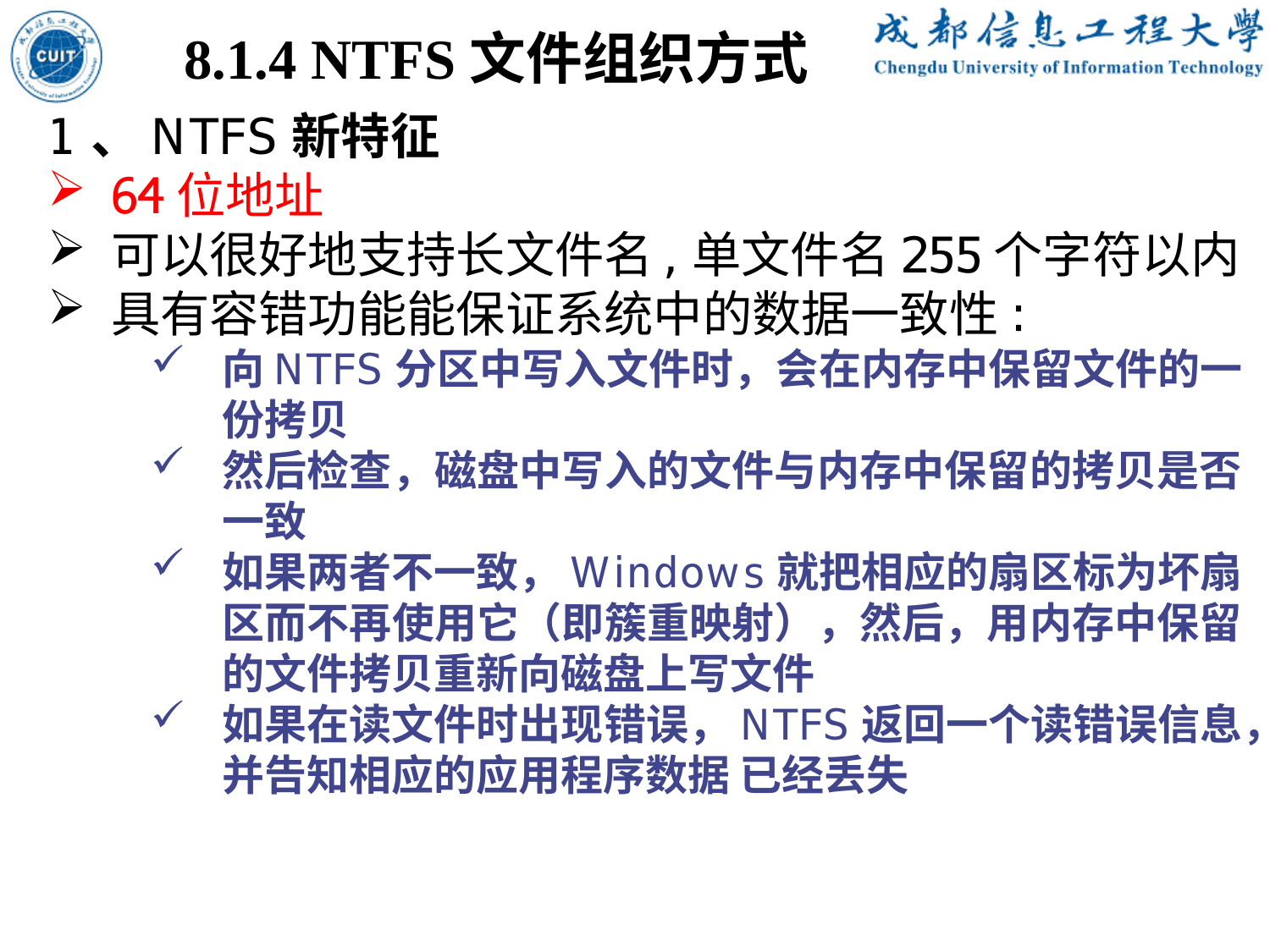

8.1.4 NTFS文件组织方式
1、NTFS新特征
64位地址
可以很好地支持长文件名,单文件名255个字符以内
具有容错功能能保证系统中的数据一致性:
向NTFS分区中写入文件时，会在内存中保留文件的一份拷贝
然后检查，磁盘中写入的文件与内存中保留的拷贝是否一致
如果两者不一致，Windows就把相应的扇区标为坏扇区而不再使用它（即簇重映射），然后，用内存中保留的文件拷贝重新向磁盘上写文件
如果在读文件时出现错误，NTFS返回一个读错误信息，并告知相应的应用程序数据 已经丢失